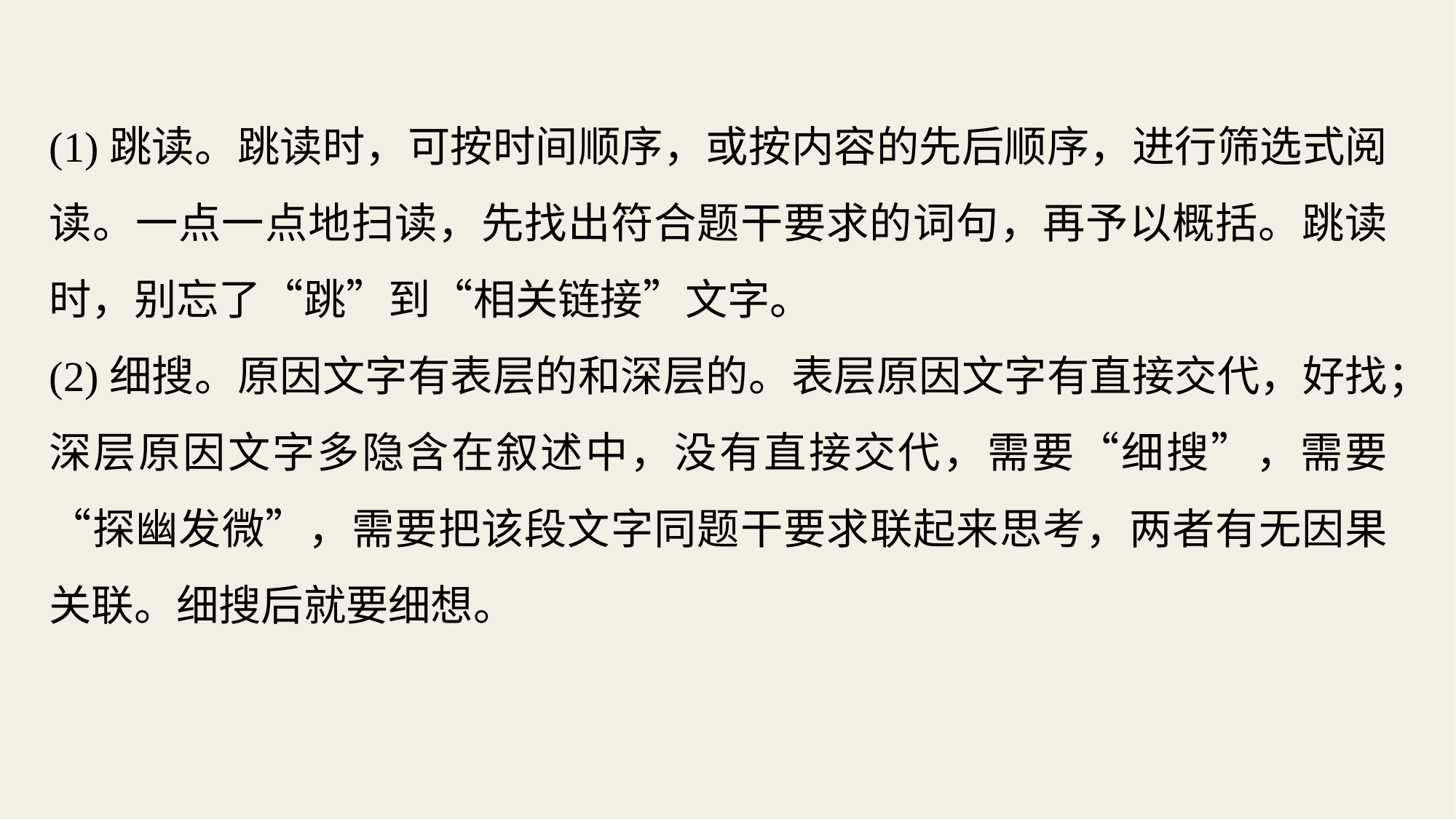

(1)跳读。跳读时，可按时间顺序，或按内容的先后顺序，进行筛选式阅读。一点一点地扫读，先找出符合题干要求的词句，再予以概括。跳读时，别忘了“跳”到“相关链接”文字。
(2)细搜。原因文字有表层的和深层的。表层原因文字有直接交代，好找；深层原因文字多隐含在叙述中，没有直接交代，需要“细搜”，需要“探幽发微”，需要把该段文字同题干要求联起来思考，两者有无因果关联。细搜后就要细想。